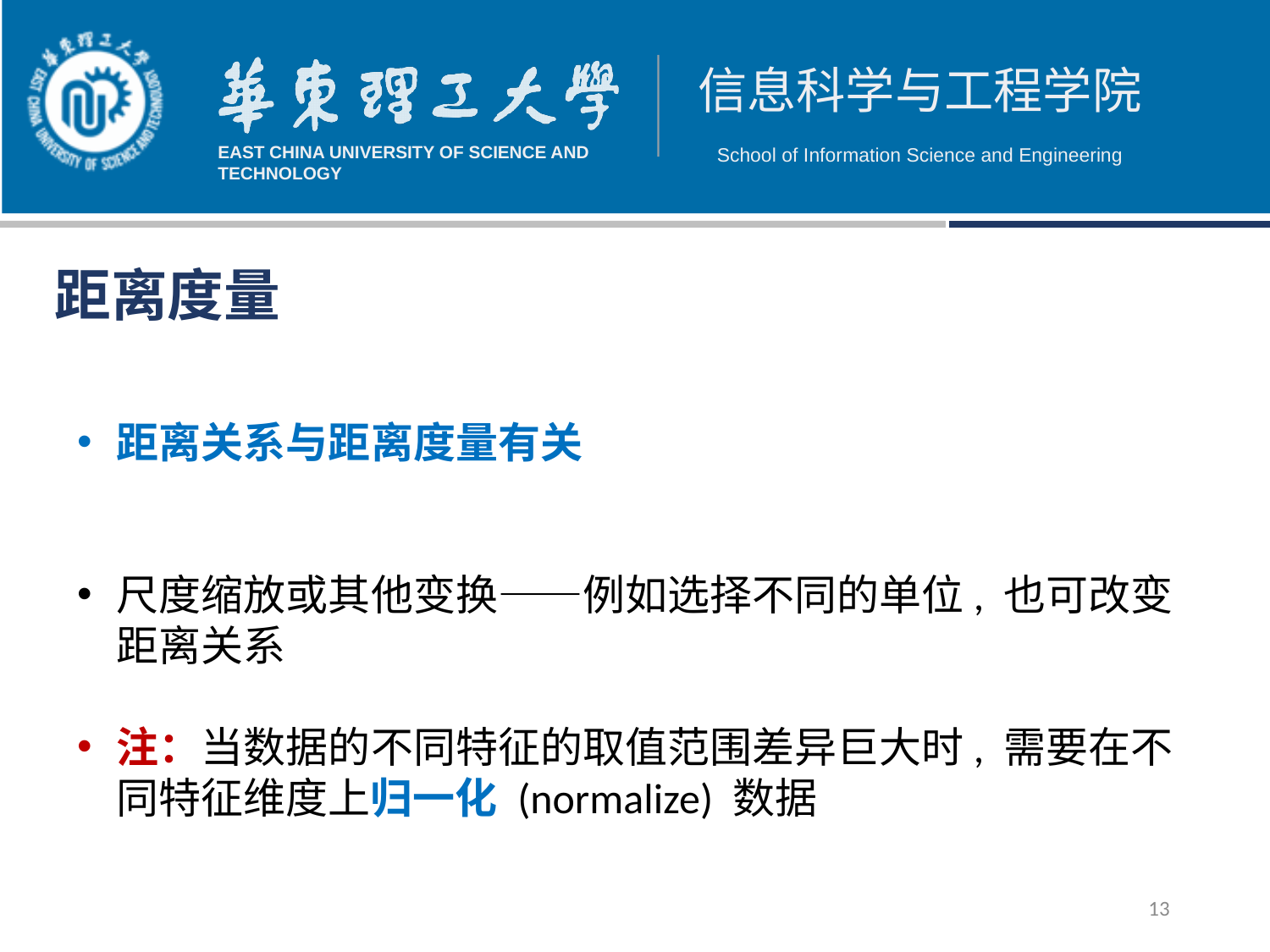

# 距离度量
距离关系与距离度量有关

尺度缩放或其他变换——例如选择不同的单位, 也可改变距离关系

注：当数据的不同特征的取值范围差异巨大时, 需要在不同特征维度上归一化 (normalize) 数据
13